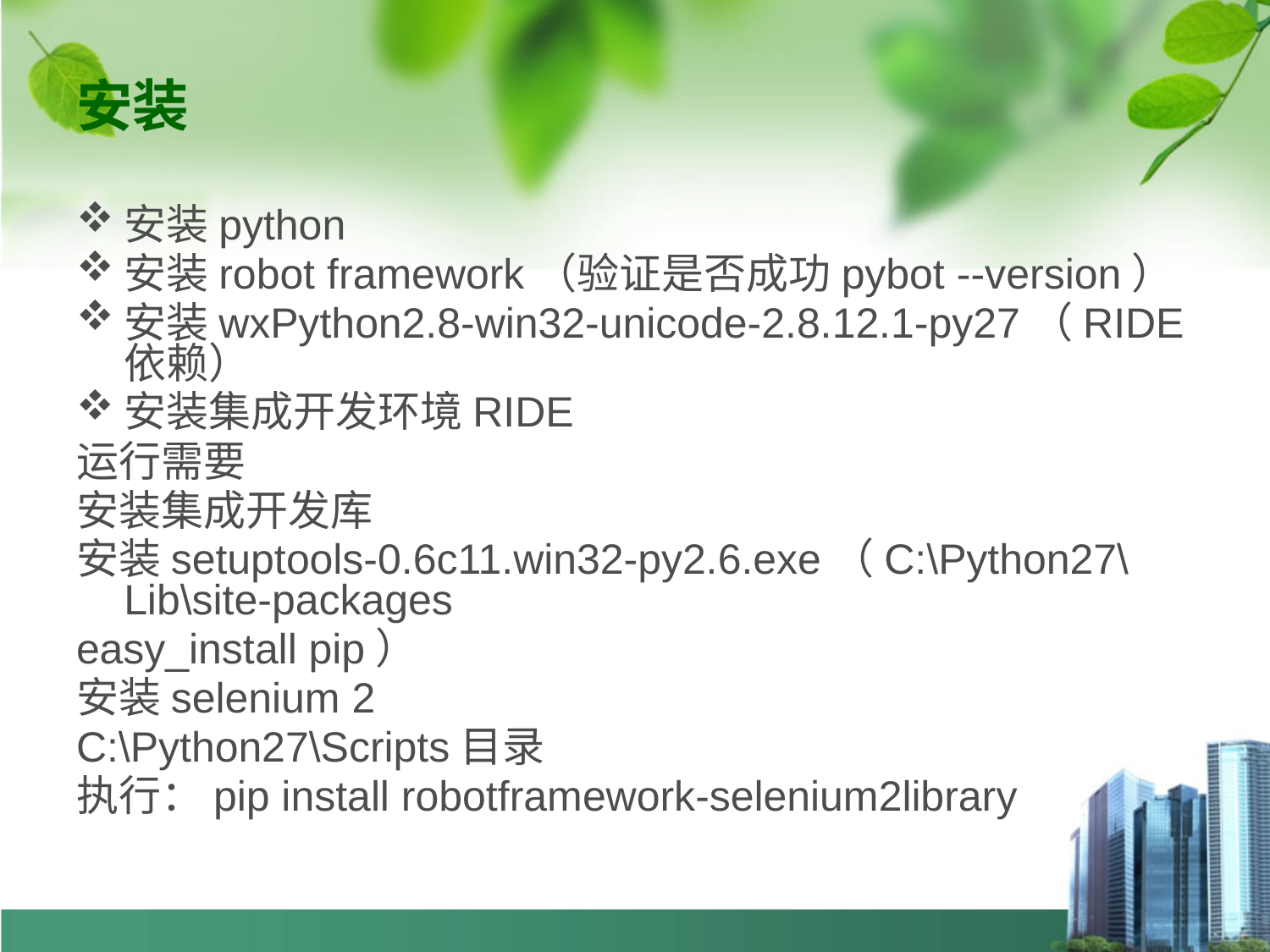

# 安装
安装python
安装robot framework（验证是否成功pybot --version）
安装wxPython2.8-win32-unicode-2.8.12.1-py27（RIDE依赖）
安装集成开发环境RIDE
运行需要
安装集成开发库
安装setuptools-0.6c11.win32-py2.6.exe（C:\Python27\Lib\site-packages
easy_install pip）
安装selenium 2
C:\Python27\Scripts目录
执行：pip install robotframework-selenium2library